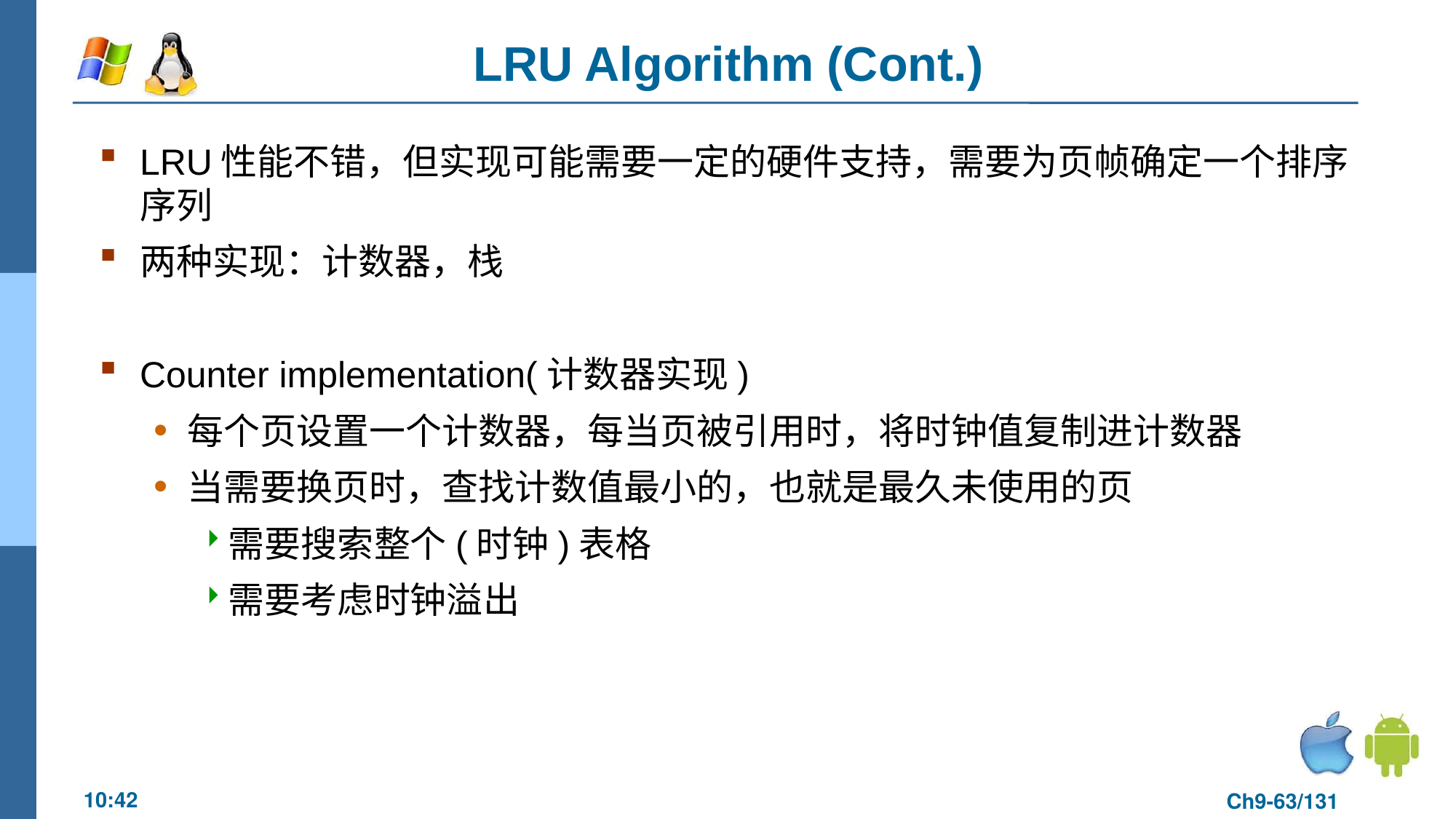

# LRU Algorithm (Cont.)
LRU性能不错，但实现可能需要一定的硬件支持，需要为页帧确定一个排序序列
两种实现：计数器，栈

Counter implementation(计数器实现)
每个页设置一个计数器，每当页被引用时，将时钟值复制进计数器
当需要换页时，查找计数值最小的，也就是最久未使用的页
需要搜索整个(时钟)表格
需要考虑时钟溢出